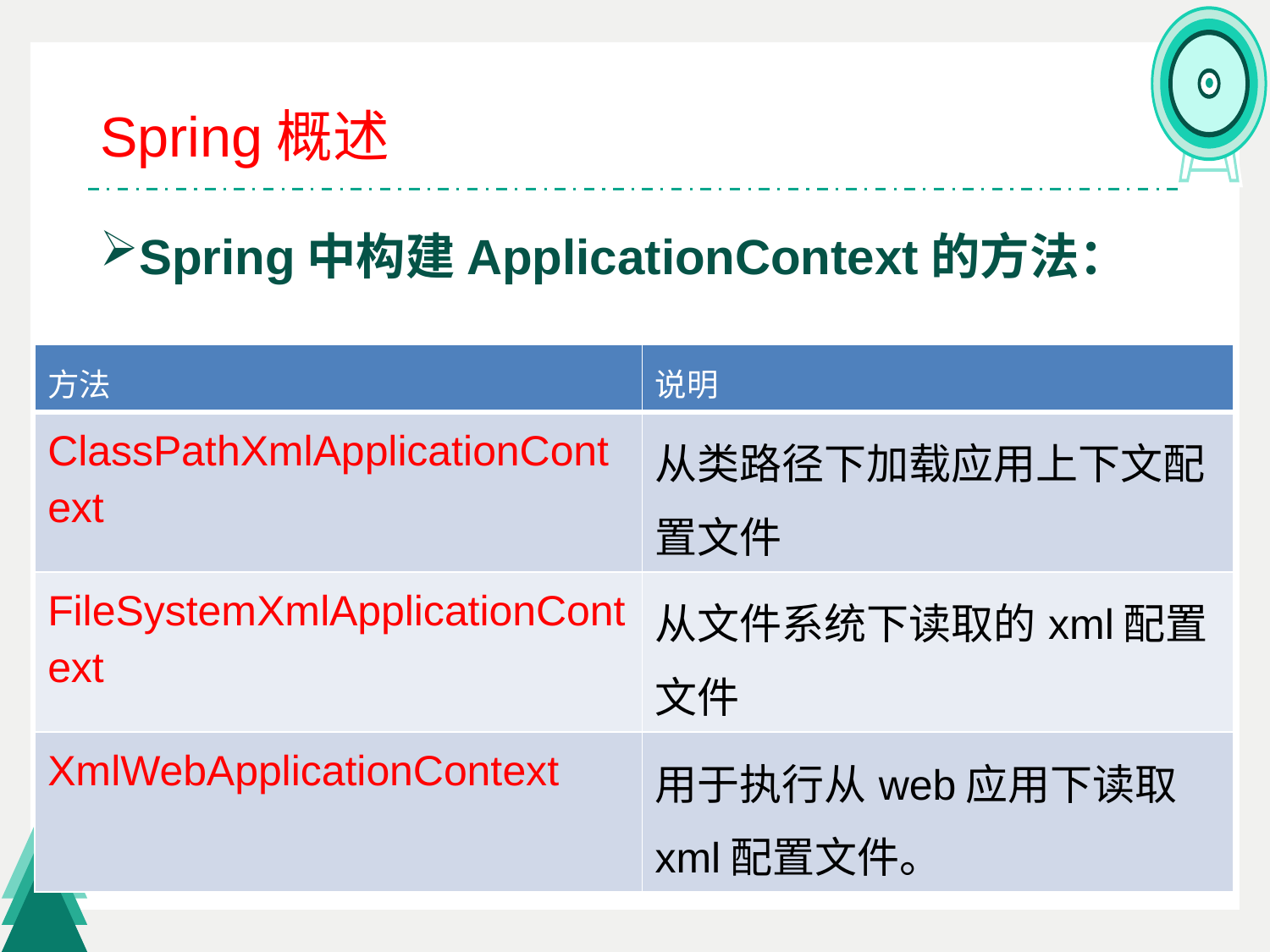

# Spring概述
Spring中构建ApplicationContext的方法：
| 方法 | 说明 |
| --- | --- |
| ClassPathXmlApplicationContext | 从类路径下加载应用上下文配置文件 |
| FileSystemXmlApplicationContext | 从文件系统下读取的xml配置文件 |
| XmlWebApplicationContext | 用于执行从web应用下读取xml配置文件。 |